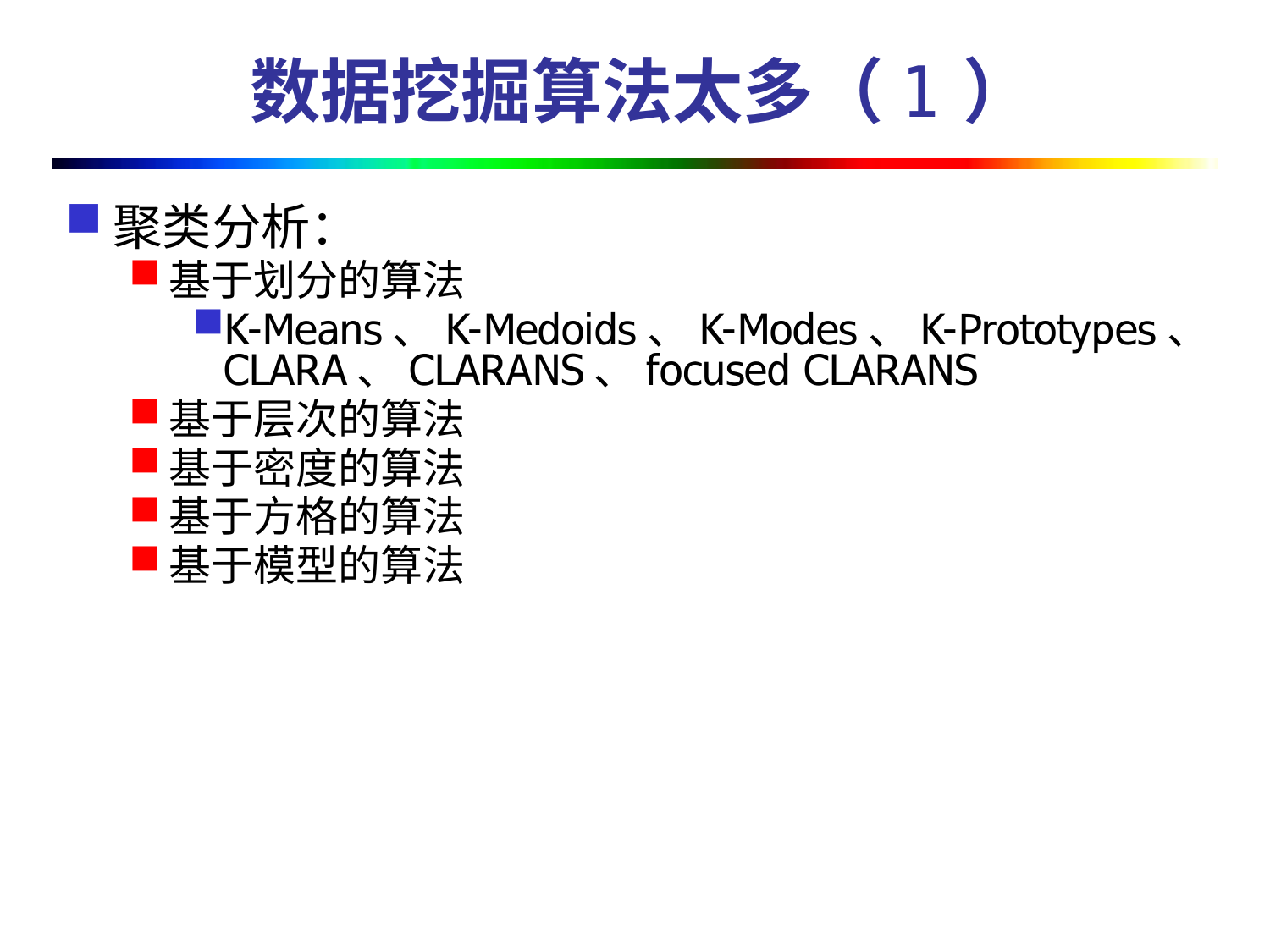

# 数据挖掘算法太多（1）
聚类分析：
基于划分的算法
K-Means、K-Medoids、K-Modes、K-Prototypes、CLARA、CLARANS、focused CLARANS
基于层次的算法
基于密度的算法
基于方格的算法
基于模型的算法